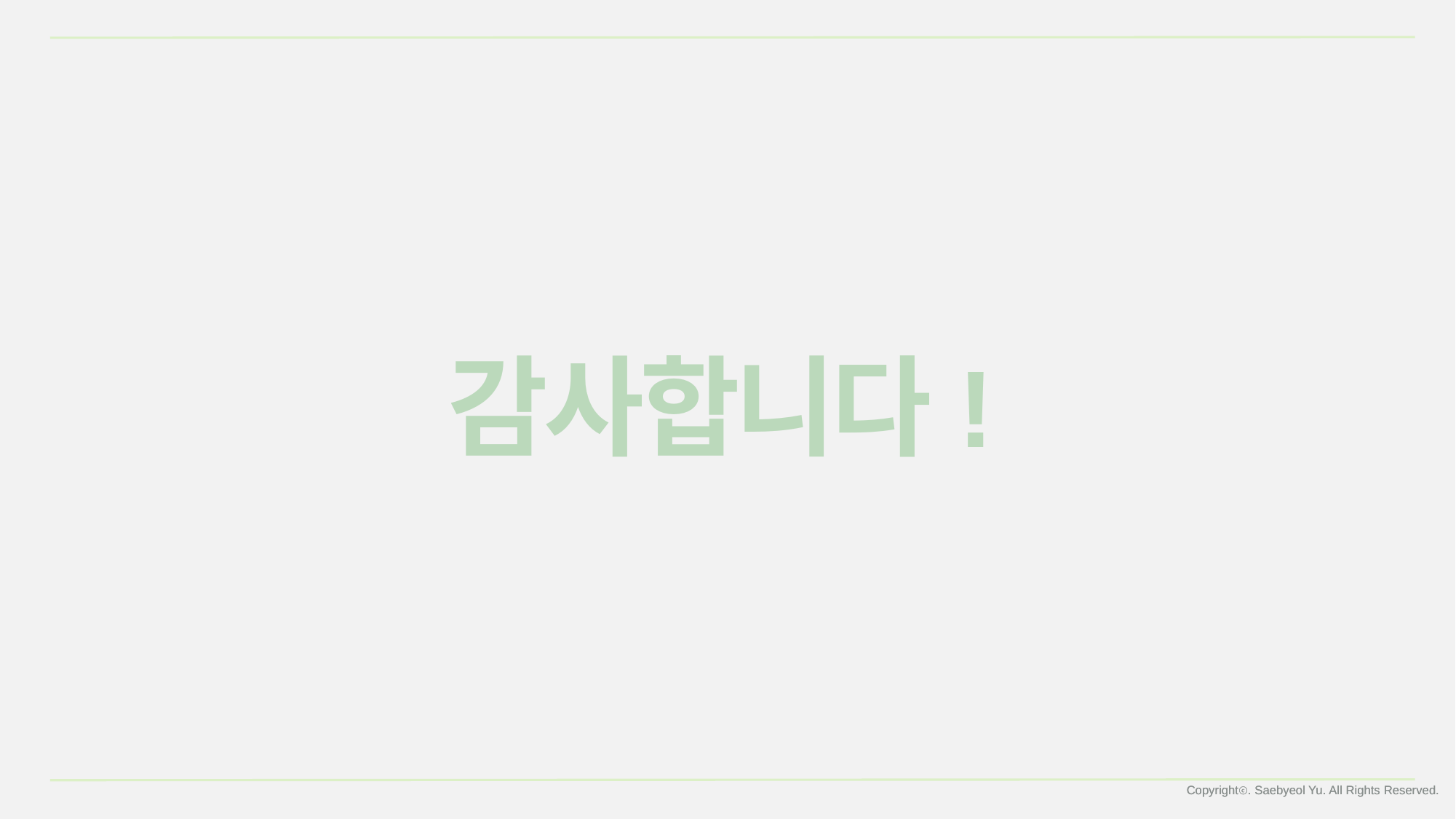

감사합니다!
Copyrightⓒ. Saebyeol Yu. All Rights Reserved.